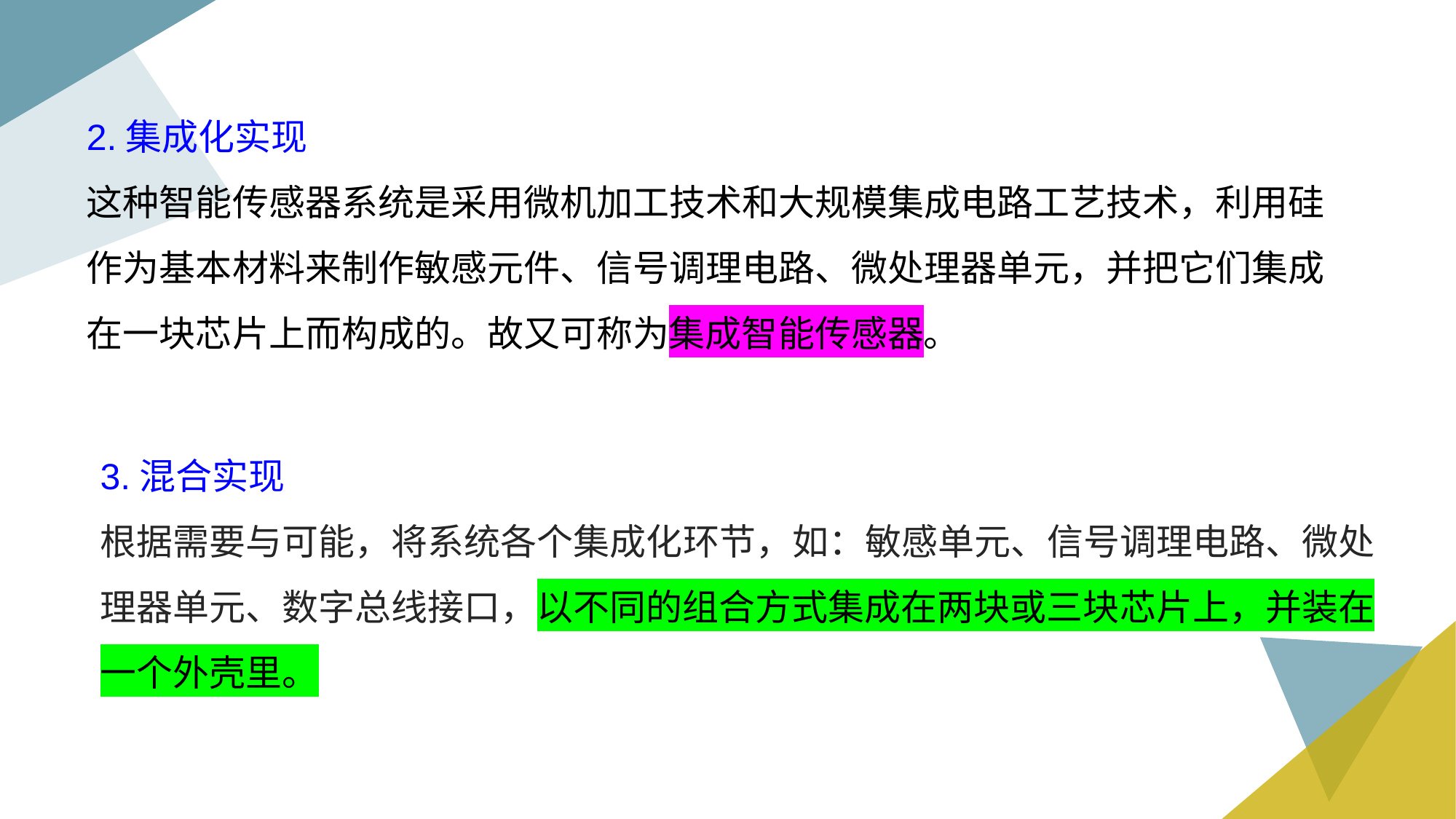

2.集成化实现
这种智能传感器系统是采用微机加工技术和大规模集成电路工艺技术，利用硅作为基本材料来制作敏感元件、信号调理电路、微处理器单元，并把它们集成在一块芯片上而构成的。故又可称为集成智能传感器。
3.混合实现
根据需要与可能，将系统各个集成化环节，如：敏感单元、信号调理电路、微处理器单元、数字总线接口，以不同的组合方式集成在两块或三块芯片上，并装在一个外壳里。